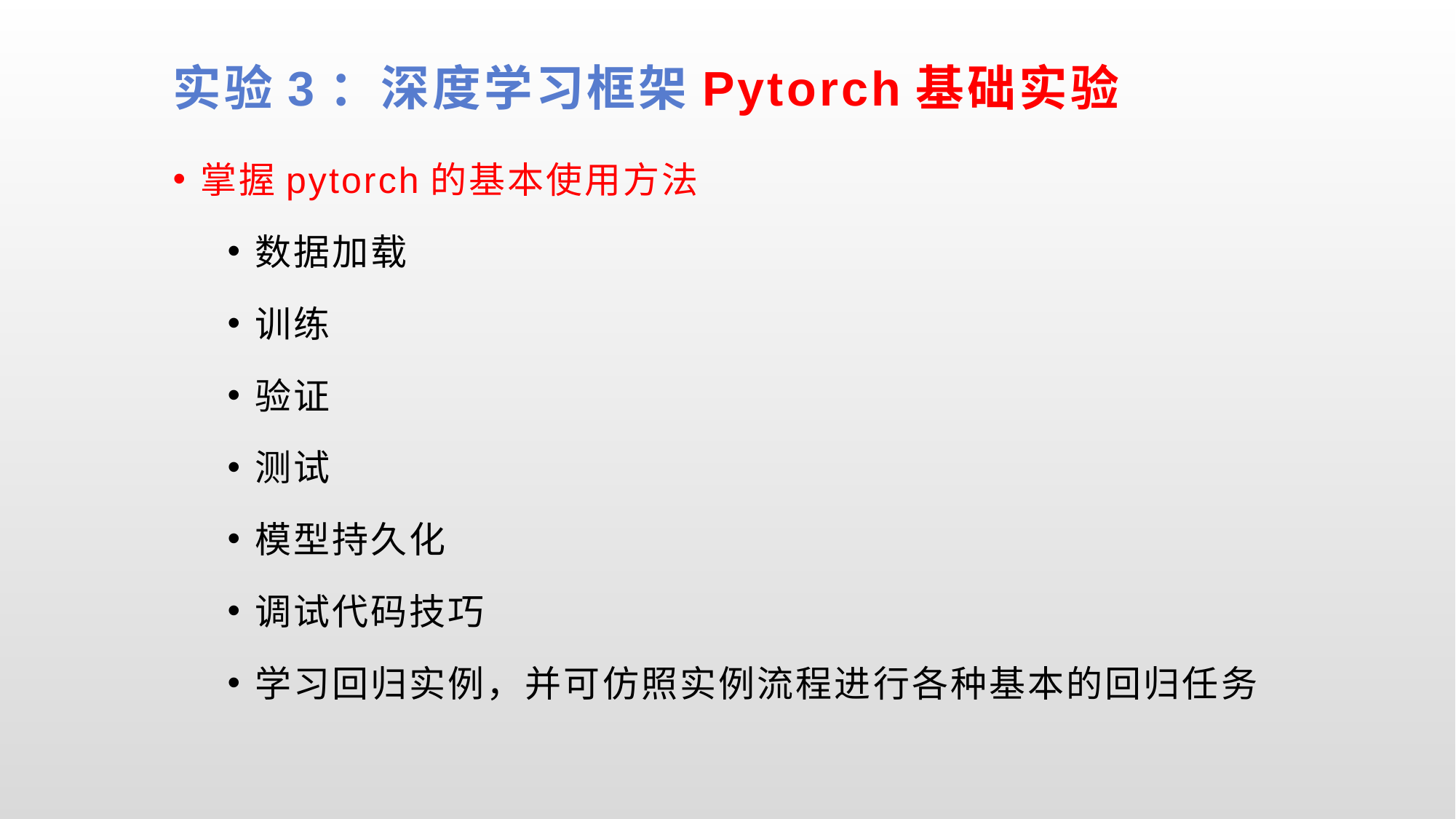

# 实验3：深度学习框架Pytorch基础实验
掌握pytorch的基本使用方法
数据加载
训练
验证
测试
模型持久化
调试代码技巧
学习回归实例，并可仿照实例流程进行各种基本的回归任务